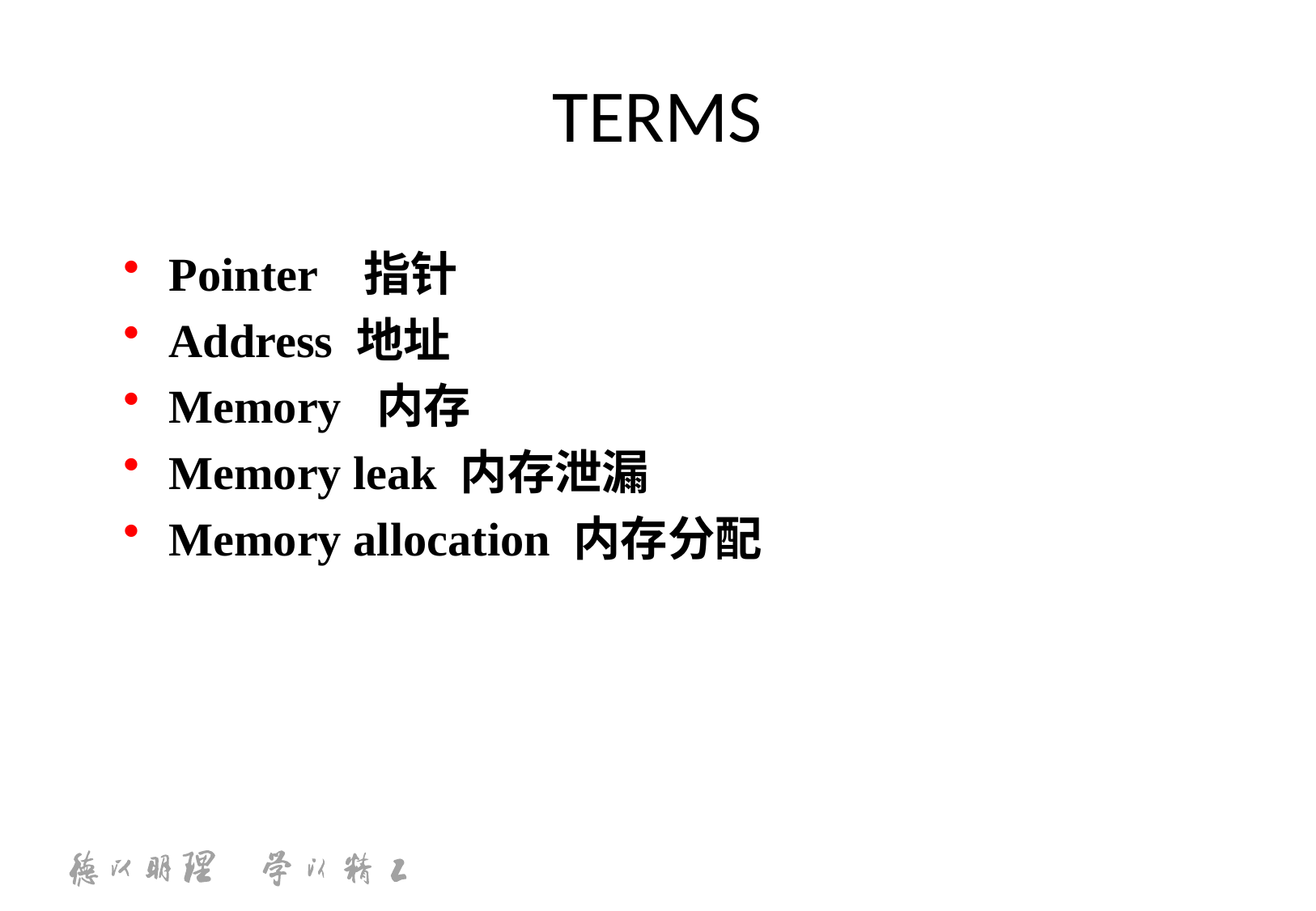

# TERMS

Pointer   指针
Address 地址
Memory  内存
Memory leak 内存泄漏
Memory allocation 内存分配

130